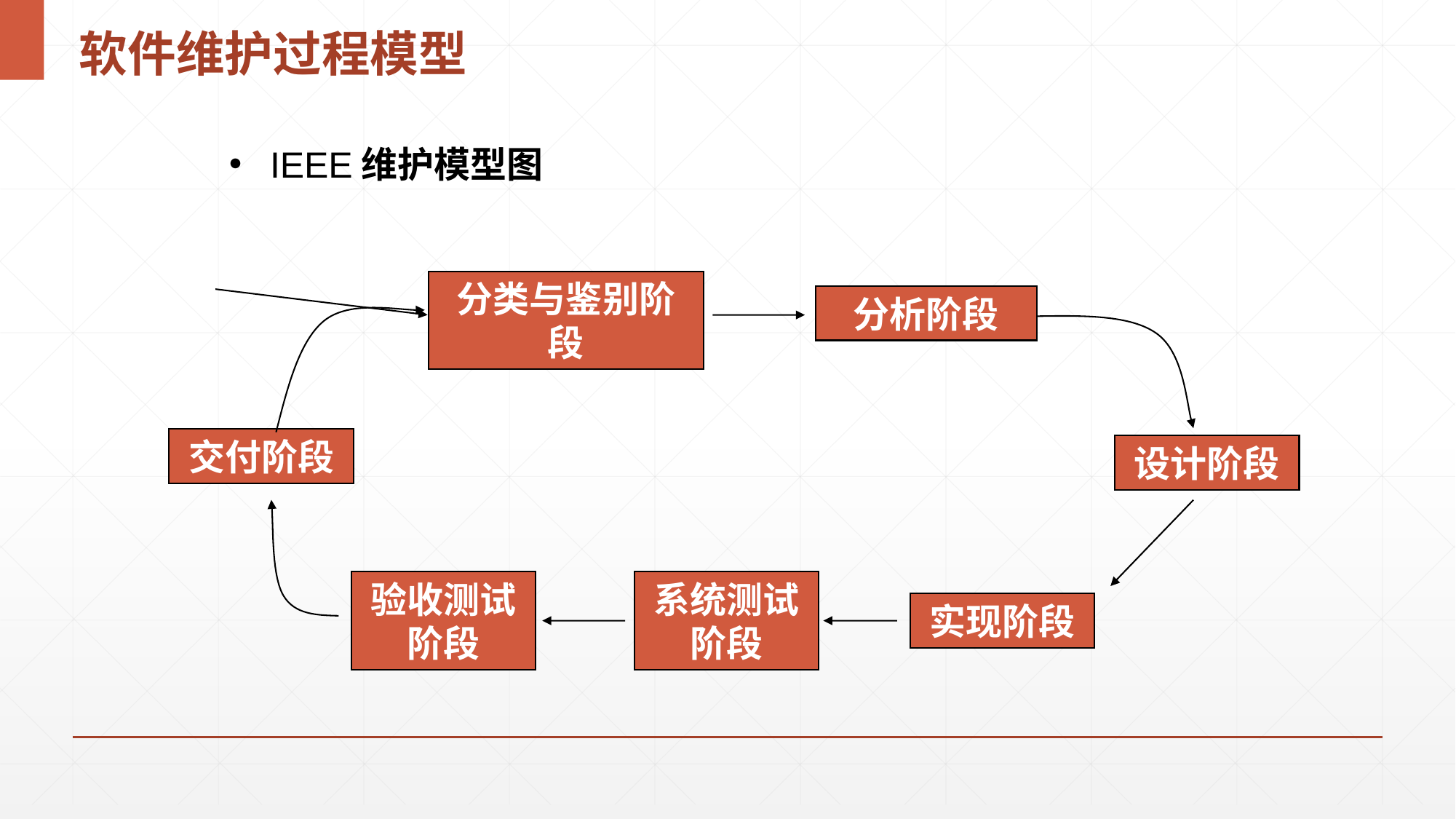

# 软件维护过程模型
IEEE维护模型图
分类与鉴别阶段
分析阶段

交付阶段
设计阶段

验收测试阶段
系统测试阶段
实现阶段